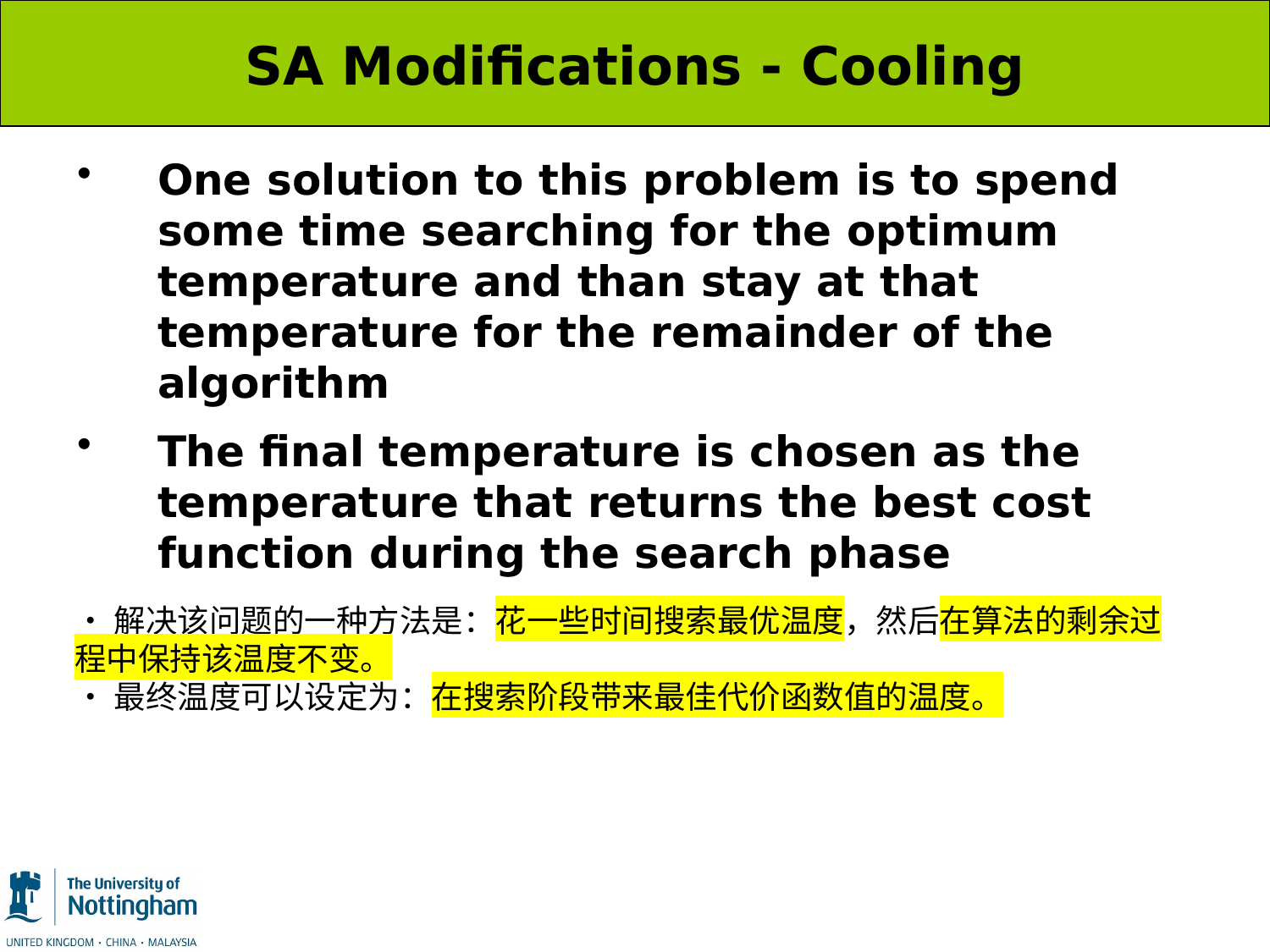

# SA Modifications - Cooling
One solution to this problem is to spend some time searching for the optimum temperature and than stay at that temperature for the remainder of the algorithm
The final temperature is chosen as the temperature that returns the best cost function during the search phase

•解决该问题的一种方法是：花一些时间搜索最优温度，然后在算法的剩余过程中保持该温度不变。
•最终温度可以设定为：在搜索阶段带来最佳代价函数值的温度。